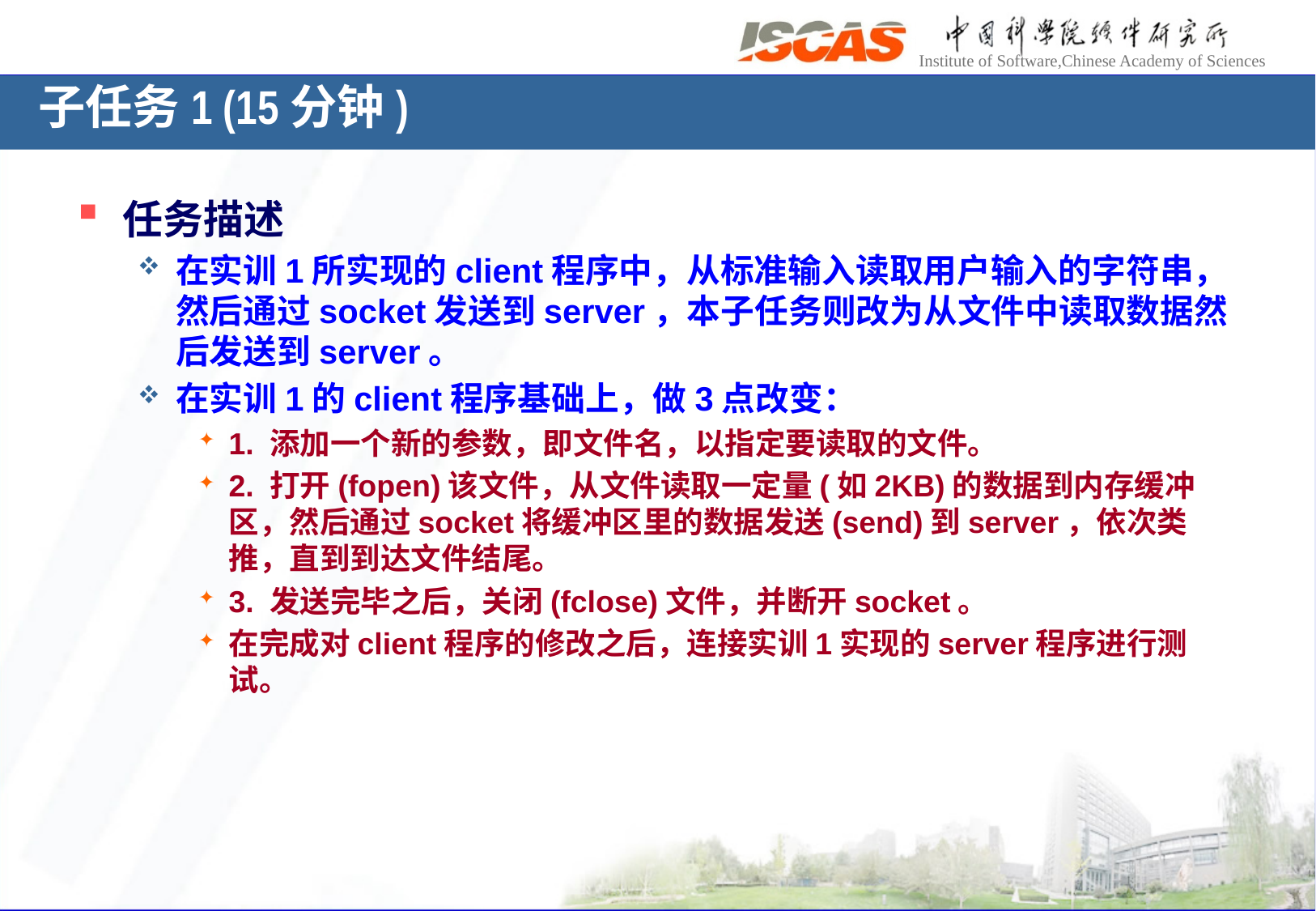

子任务1 (15分钟)
任务描述
在实训1所实现的client程序中，从标准输入读取用户输入的字符串，然后通过socket发送到server，本子任务则改为从文件中读取数据然后发送到server。
在实训1的client程序基础上，做3点改变：
1. 添加一个新的参数，即文件名，以指定要读取的文件。
2. 打开(fopen)该文件，从文件读取一定量(如2KB)的数据到内存缓冲区，然后通过socket将缓冲区里的数据发送(send)到server，依次类推，直到到达文件结尾。
3. 发送完毕之后，关闭(fclose)文件，并断开socket。
在完成对client程序的修改之后，连接实训1实现的server程序进行测试。